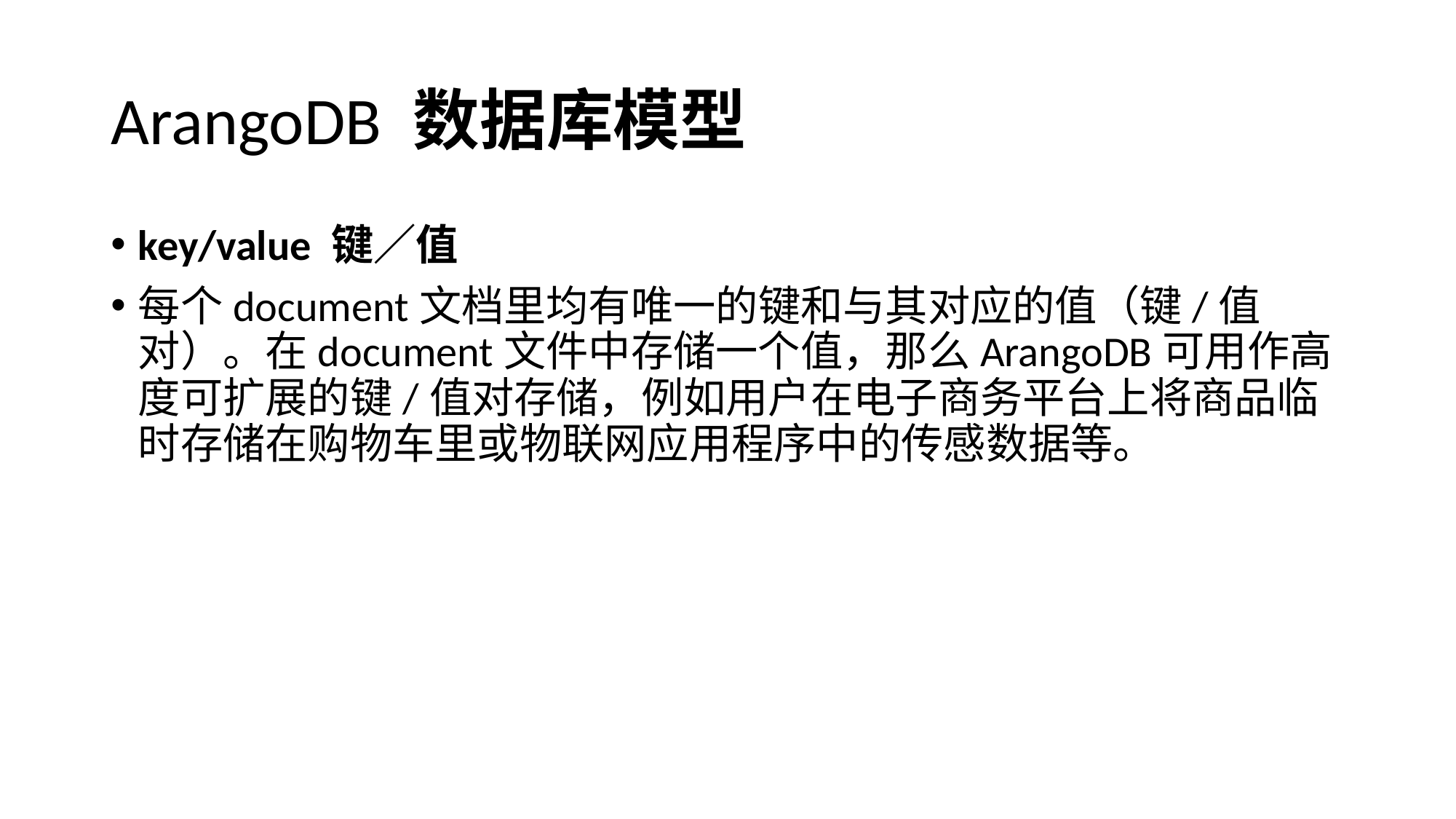

# ArangoDB 数据库模型
key/value 键／值
每个document文档里均有唯一的键和与其对应的值（键/值对）。在document文件中存储一个值，那么ArangoDB可用作高度可扩展的键/值对存储，例如用户在电子商务平台上将商品临时存储在购物车里或物联网应用程序中的传感数据等。